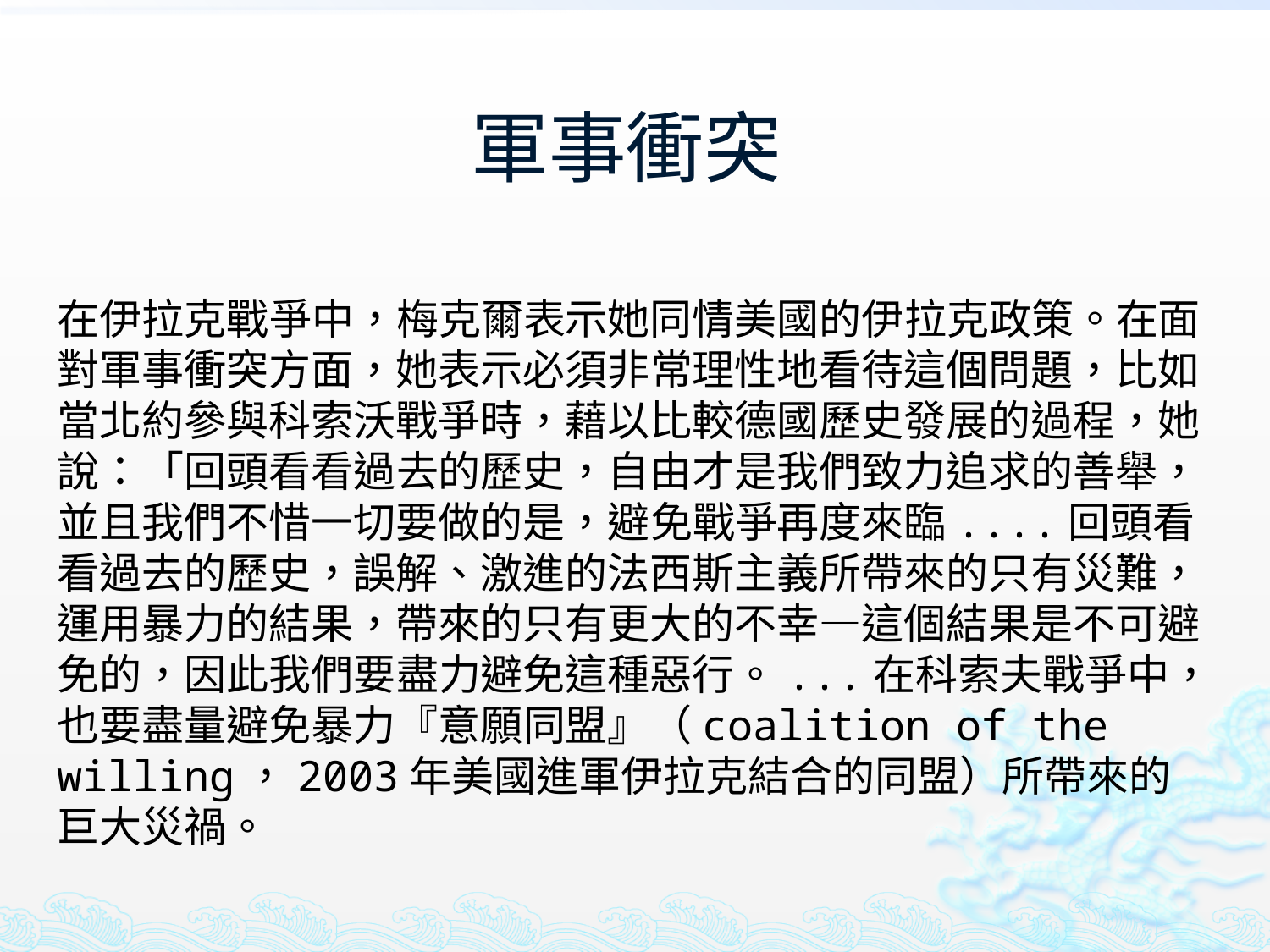

# 軍事衝突
在伊拉克戰爭中，梅克爾表示她同情美國的伊拉克政策。在面對軍事衝突方面，她表示必須非常理性地看待這個問題，比如當北約參與科索沃戰爭時，藉以比較德國歷史發展的過程，她說：「回頭看看過去的歷史，自由才是我們致力追求的善舉，並且我們不惜一切要做的是，避免戰爭再度來臨....回頭看看過去的歷史，誤解、激進的法西斯主義所帶來的只有災難，運用暴力的結果，帶來的只有更大的不幸—這個結果是不可避免的，因此我們要盡力避免這種惡行。...在科索夫戰爭中，也要盡量避免暴力『意願同盟』（coalition of the willing，2003年美國進軍伊拉克結合的同盟）所帶來的巨大災禍。